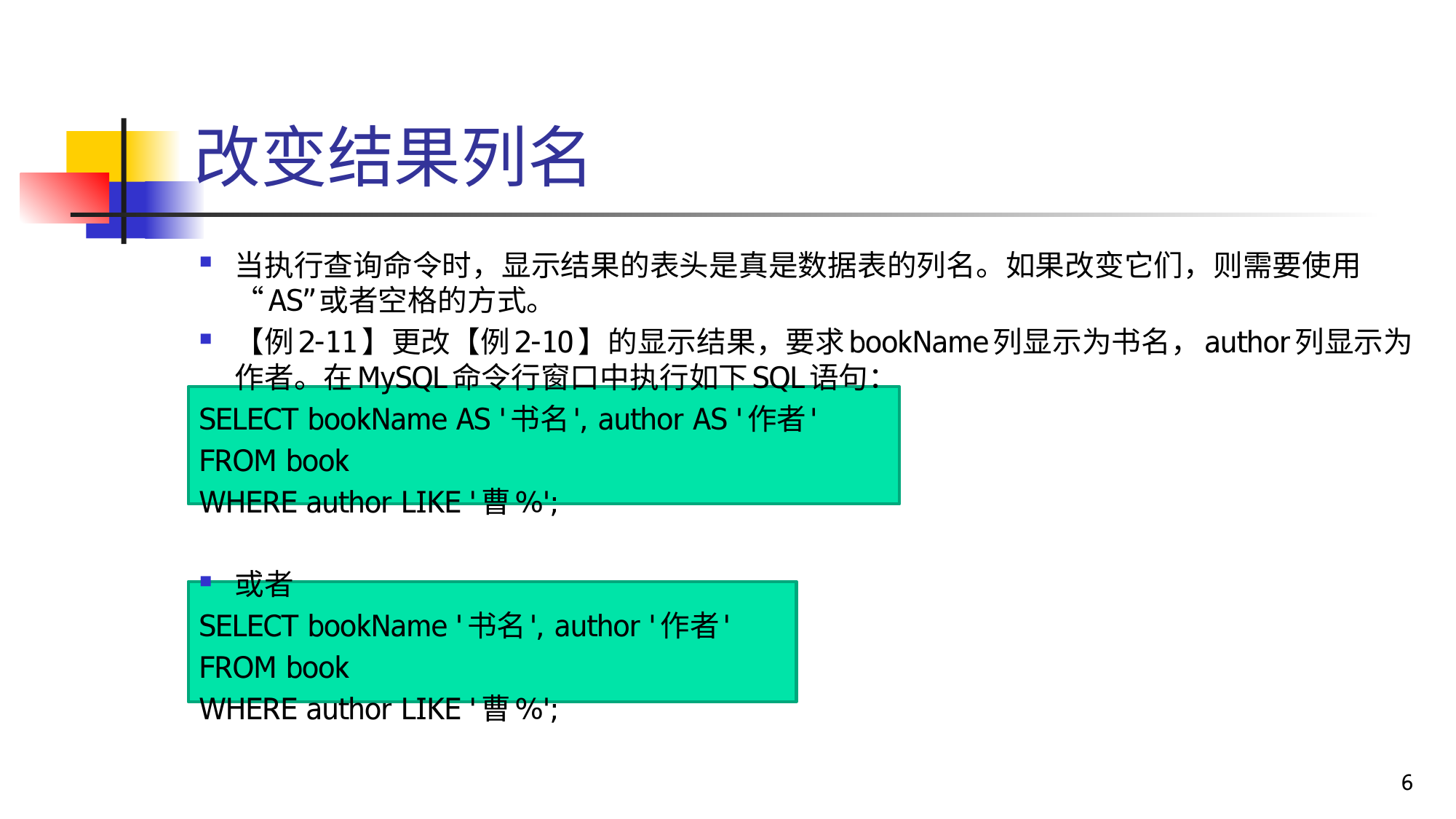

# 改变结果列名
当执行查询命令时，显示结果的表头是真是数据表的列名。如果改变它们，则需要使用 “AS”或者空格的方式。
【例2-11】更改【例2-10】的显示结果，要求bookName列显示为书名，author列显示为作者。在MySQL命令行窗口中执行如下SQL语句：
SELECT bookName AS '书名', author AS '作者'
FROM book
WHERE author LIKE '曹%';

或者
SELECT bookName '书名', author '作者'
FROM book
WHERE author LIKE '曹%';

6